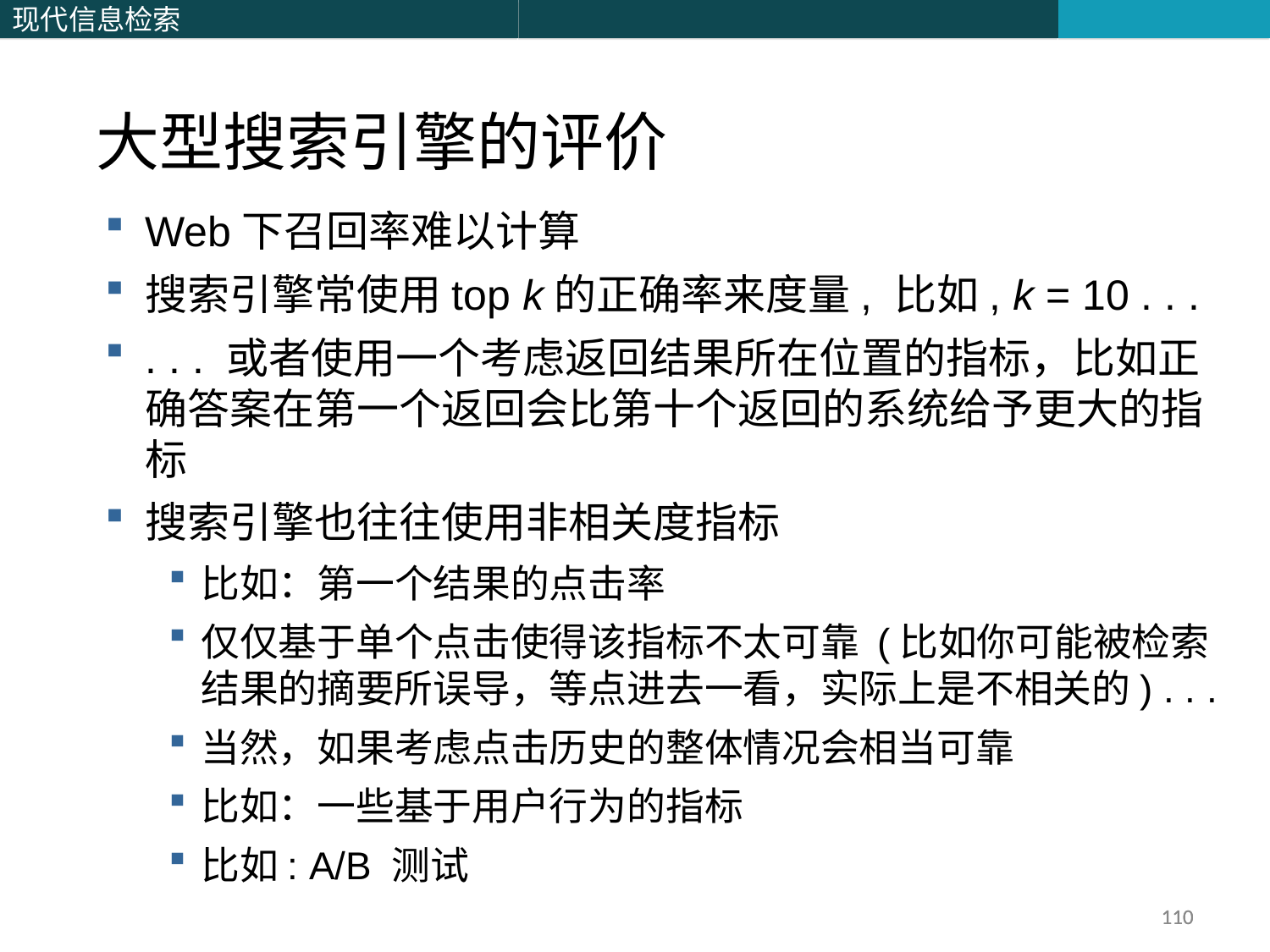

大型搜索引擎的评价

Web下召回率难以计算
搜索引擎常使用top k的正确率来度量, 比如, k = 10 . . .
. . . 或者使用一个考虑返回结果所在位置的指标，比如正确答案在第一个返回会比第十个返回的系统给予更大的指标
搜索引擎也往往使用非相关度指标
比如：第一个结果的点击率
仅仅基于单个点击使得该指标不太可靠 (比如你可能被检索结果的摘要所误导，等点进去一看，实际上是不相关的) . . .
当然，如果考虑点击历史的整体情况会相当可靠
比如：一些基于用户行为的指标
比如: A/B 测试
110
110